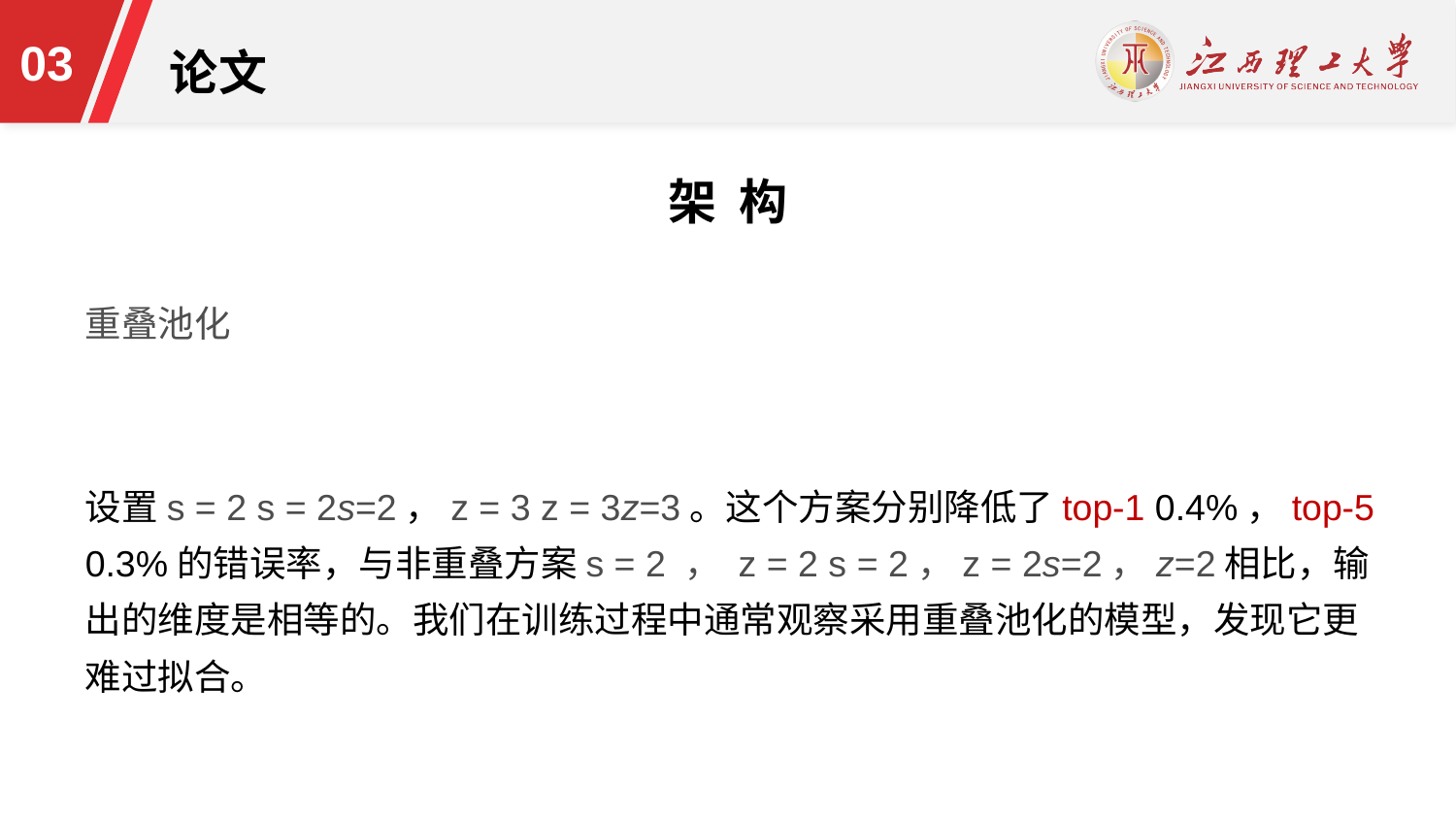

架  构
重叠池化
设置s = 2 s = 2s=2，z = 3 z = 3z=3。这个方案分别降低了top-1 0.4%，top-5 0.3%的错误率，与非重叠方案s = 2 ， z = 2 s = 2，z = 2s=2，z=2相比，输出的维度是相等的。我们在训练过程中通常观察采用重叠池化的模型，发现它更难过拟合。